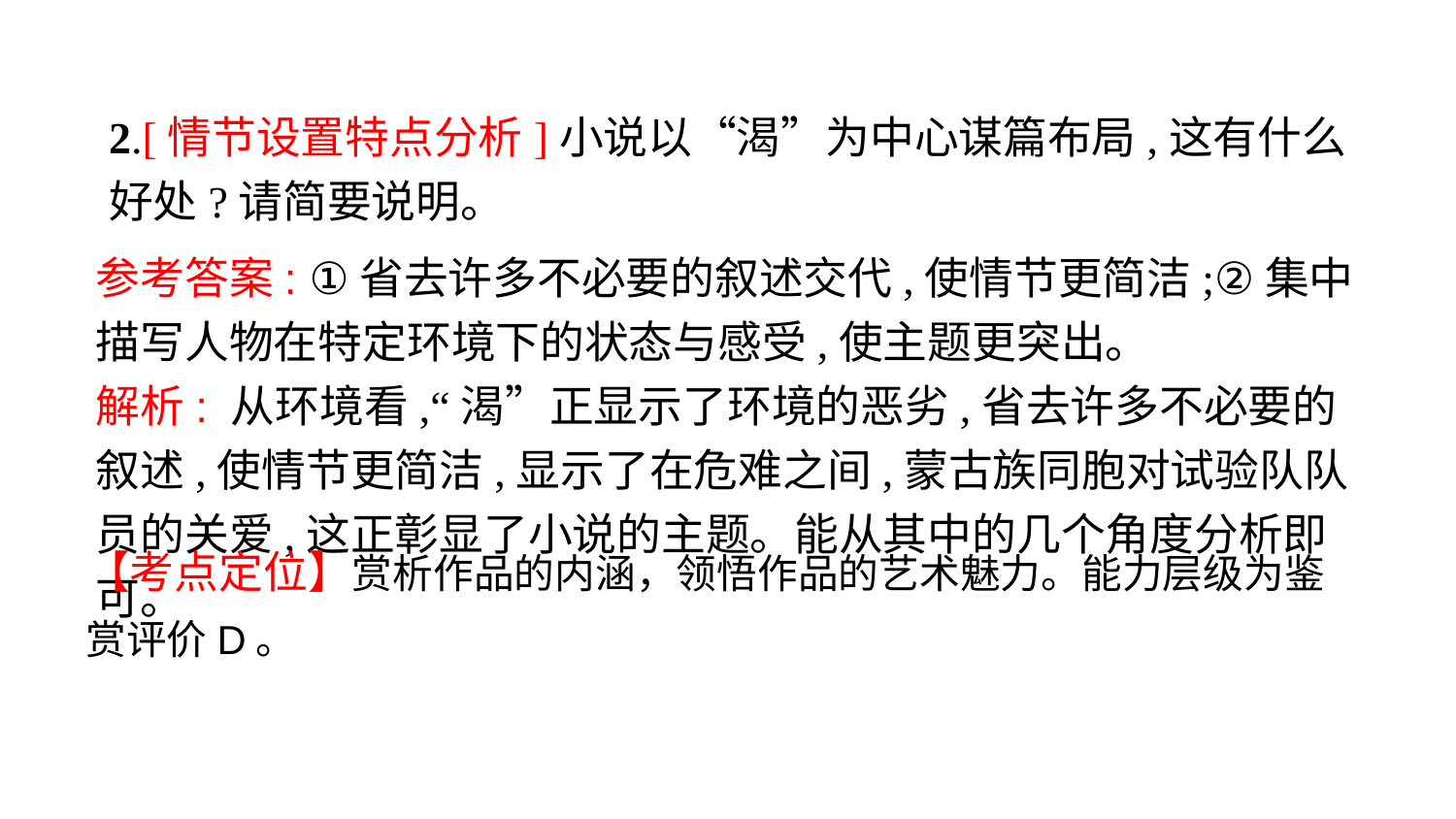

-26-
2.[情节设置特点分析]小说以“渴”为中心谋篇布局,这有什么好处?请简要说明。
参考答案: ①省去许多不必要的叙述交代,使情节更简洁;②集中描写人物在特定环境下的状态与感受,使主题更突出。
解析: 从环境看,“渴”正显示了环境的恶劣,省去许多不必要的叙述,使情节更简洁,显示了在危难之间,蒙古族同胞对试验队队员的关爱,这正彰显了小说的主题。能从其中的几个角度分析即可。
【考点定位】赏析作品的内涵，领悟作品的艺术魅力。能力层级为鉴赏评价D。